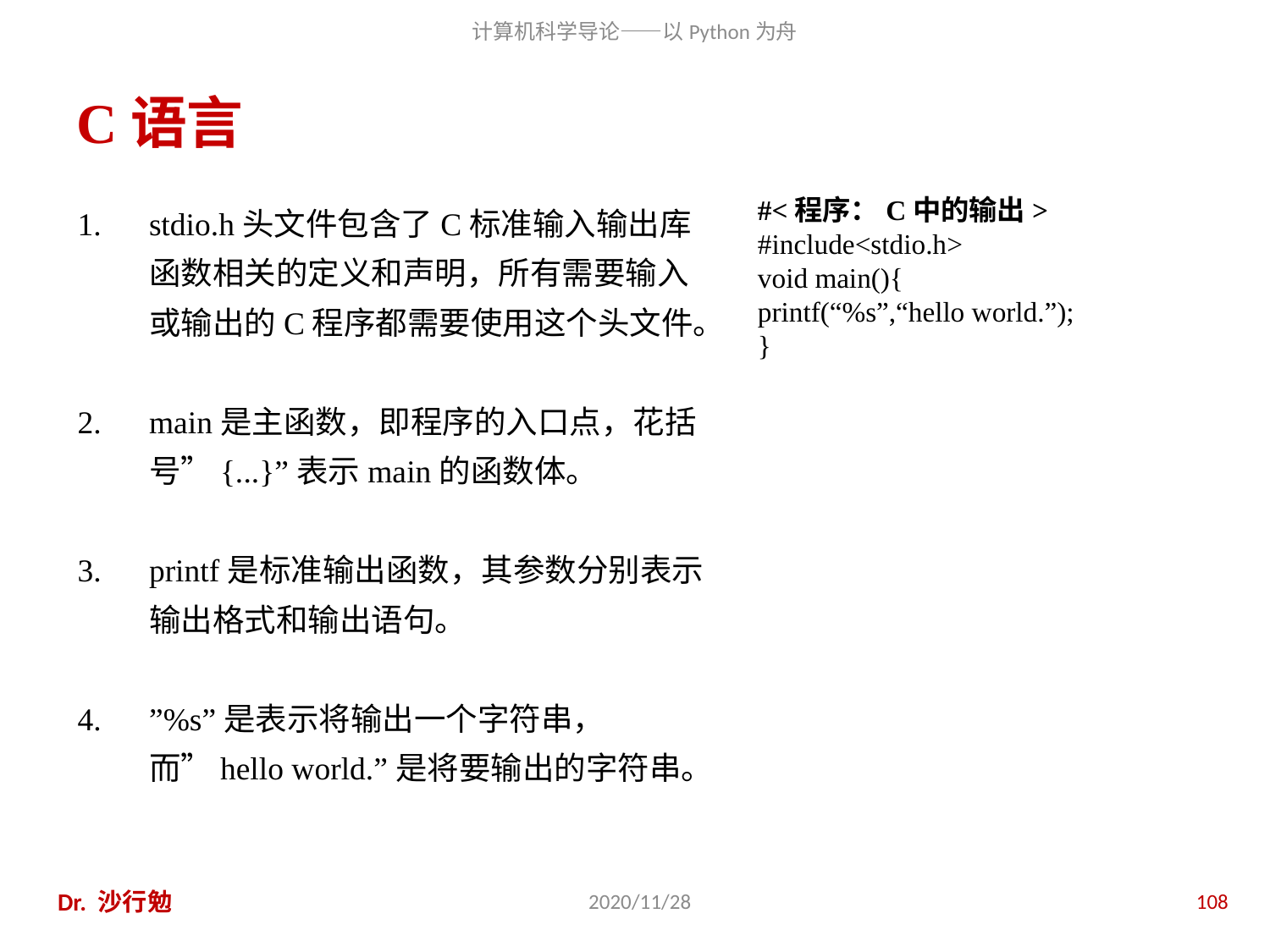

# C语言
stdio.h头文件包含了C标准输入输出库函数相关的定义和声明，所有需要输入或输出的C程序都需要使用这个头文件。

main是主函数，即程序的入口点，花括号”{...}”表示main的函数体。

printf是标准输出函数，其参数分别表示输出格式和输出语句。

”%s”是表示将输出一个字符串，而”hello world.”是将要输出的字符串。

#<程序：C中的输出>
#include<stdio.h>
void main(){
printf(“%s”,“hello world.”);
}
Dr. 沙行勉
2020/11/28
108